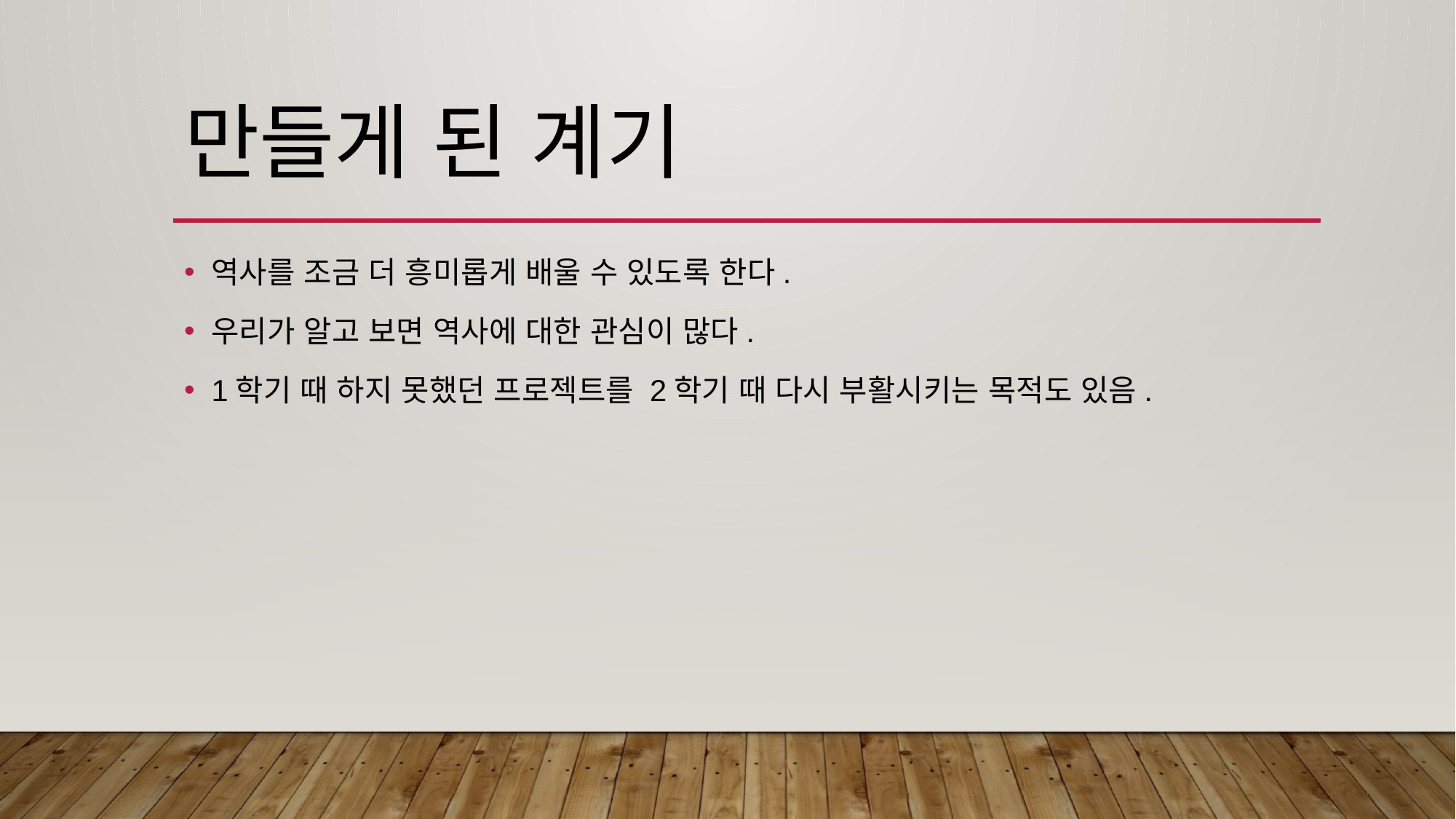

# 만들게 된 계기
역사를 조금 더 흥미롭게 배울 수 있도록 한다.
우리가 알고 보면 역사에 대한 관심이 많다.
1학기 때 하지 못했던 프로젝트를 2학기 때 다시 부활시키는 목적도 있음.